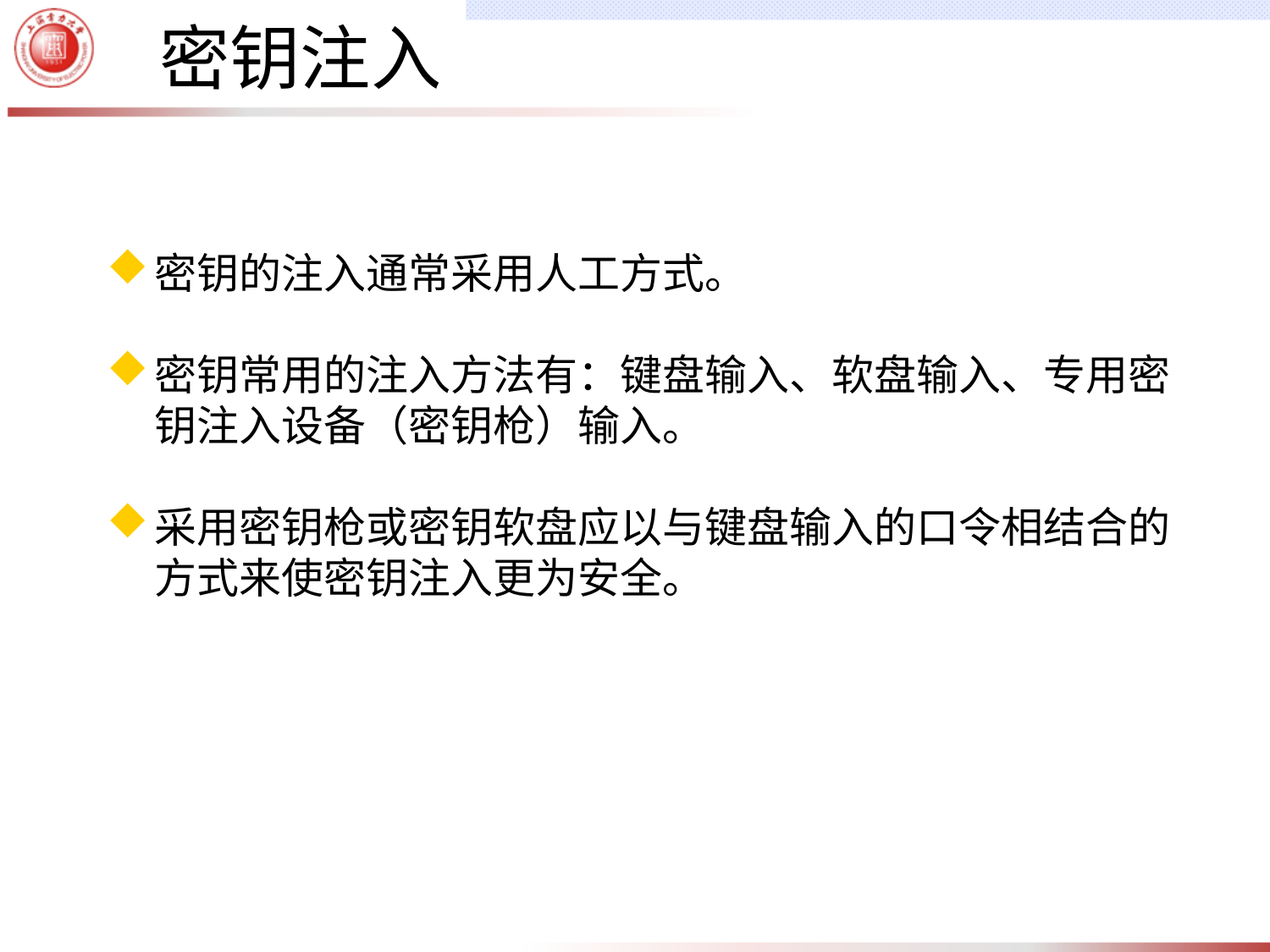

密钥注入
密钥的注入通常采用人工方式。

密钥常用的注入方法有：键盘输入、软盘输入、专用密钥注入设备（密钥枪）输入。

采用密钥枪或密钥软盘应以与键盘输入的口令相结合的方式来使密钥注入更为安全。